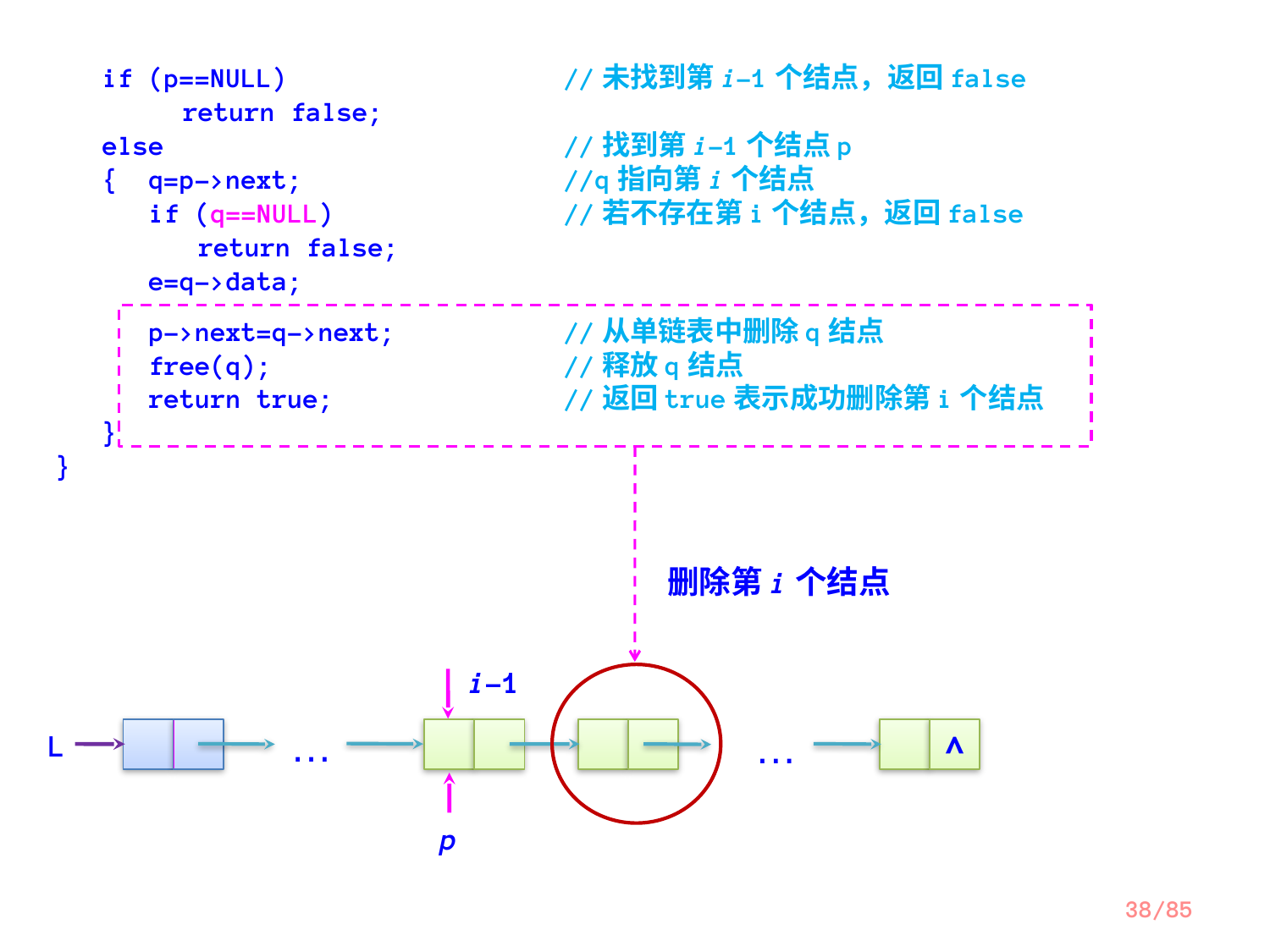

if (p==NULL)			//未找到第i-1个结点，返回false
	return false;
   else				//找到第i-1个结点p
   {  q=p->next;			//q指向第i个结点
      if (q==NULL)		//若不存在第i个结点，返回false
	 return false;
      e=q->data;
      p->next=q->next;		//从单链表中删除q结点
      free(q);			//释放q结点
      return true;		//返回true表示成功删除第i个结点
   }
}

删除第i个结点
i-1

…
…
L

∧

p
38/85